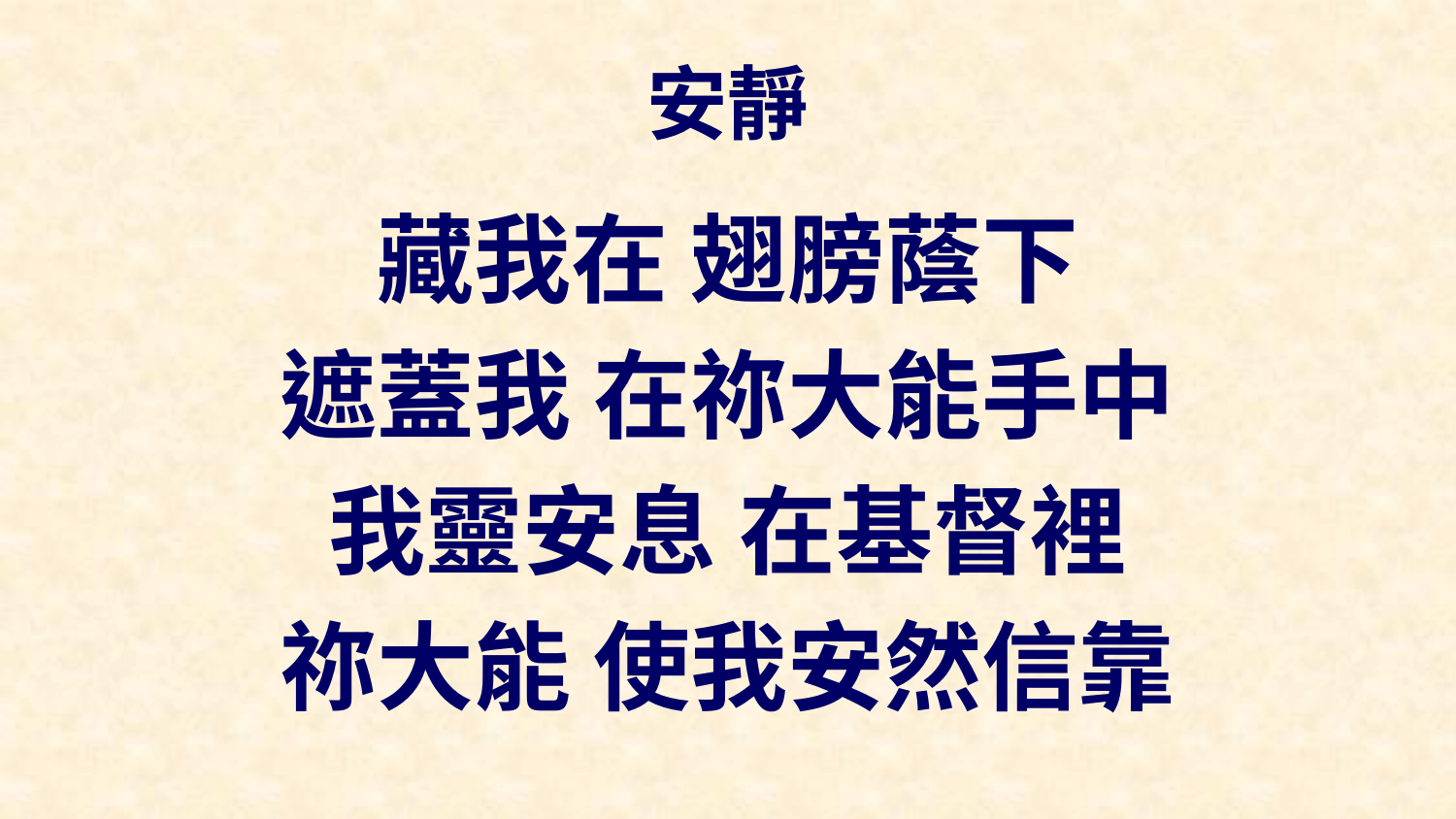

# 安靜
藏我在 翅膀蔭下
遮蓋我 在祢大能手中
我靈安息 在基督裡
祢大能 使我安然信靠